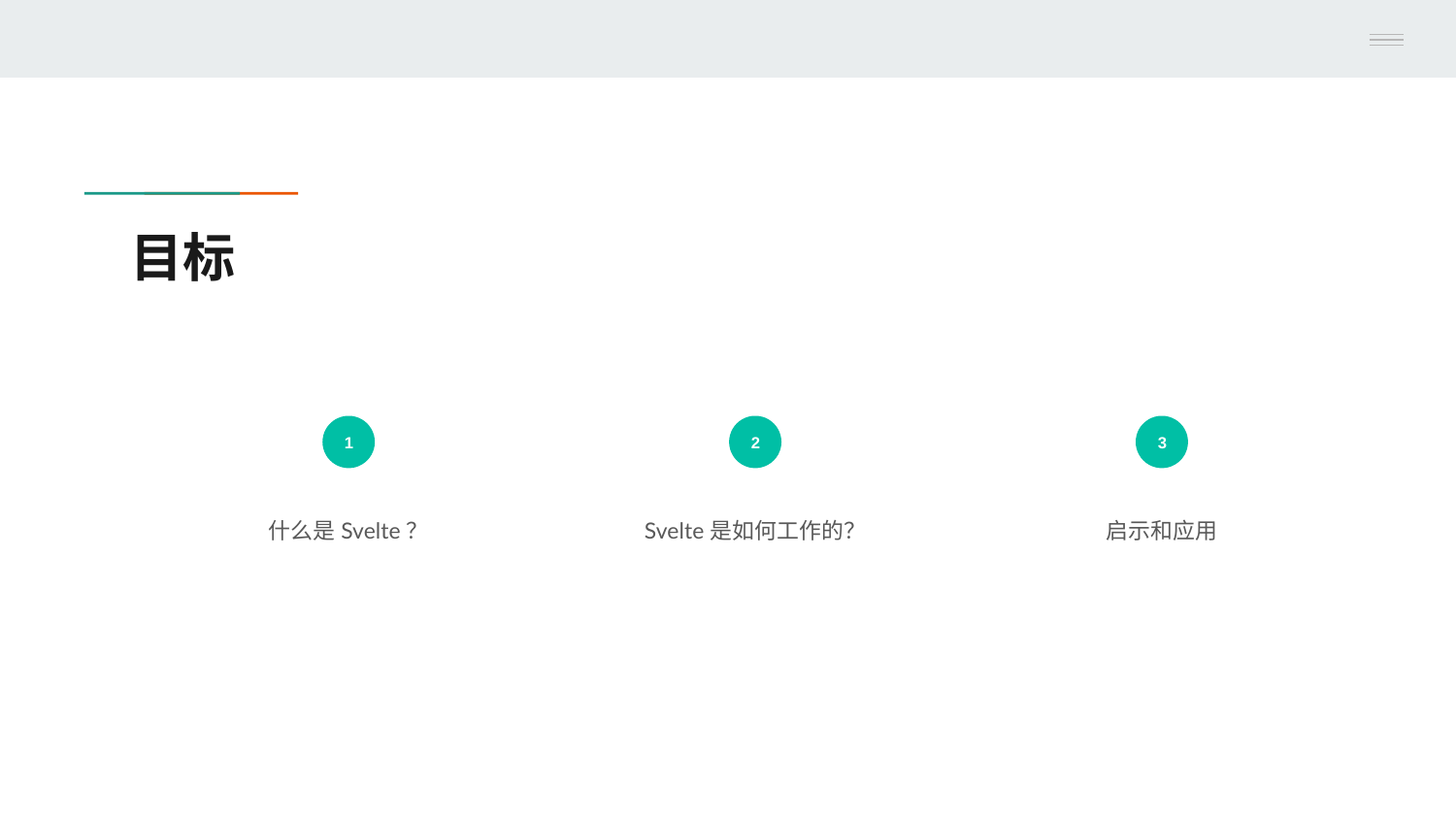

# 目标
1
2
3
什么是Svelte？
Svelte是如何工作的？
启示和应用